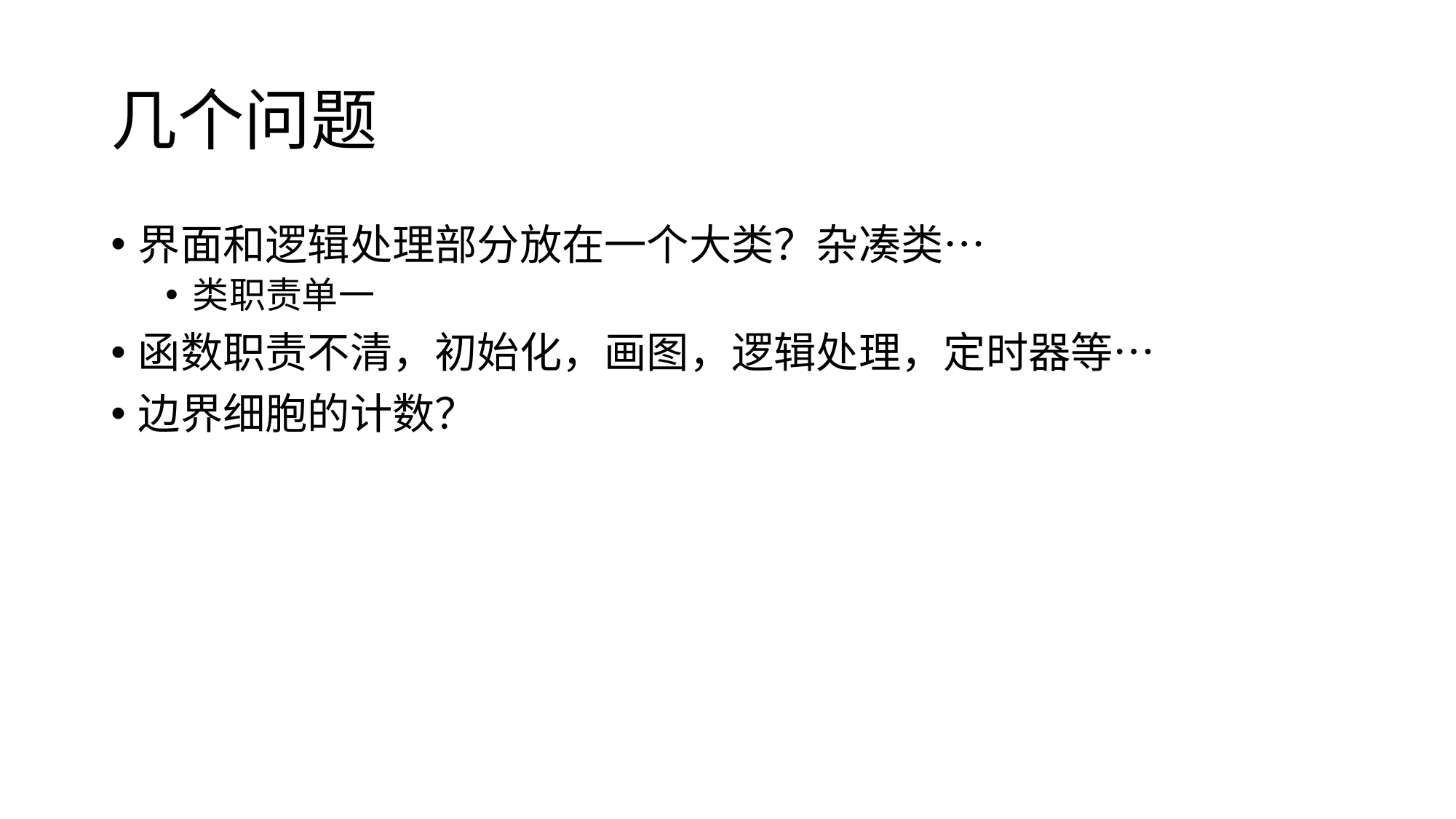

# 几个问题
界面和逻辑处理部分放在一个大类？杂凑类…
类职责单一
函数职责不清，初始化，画图，逻辑处理，定时器等…
边界细胞的计数？